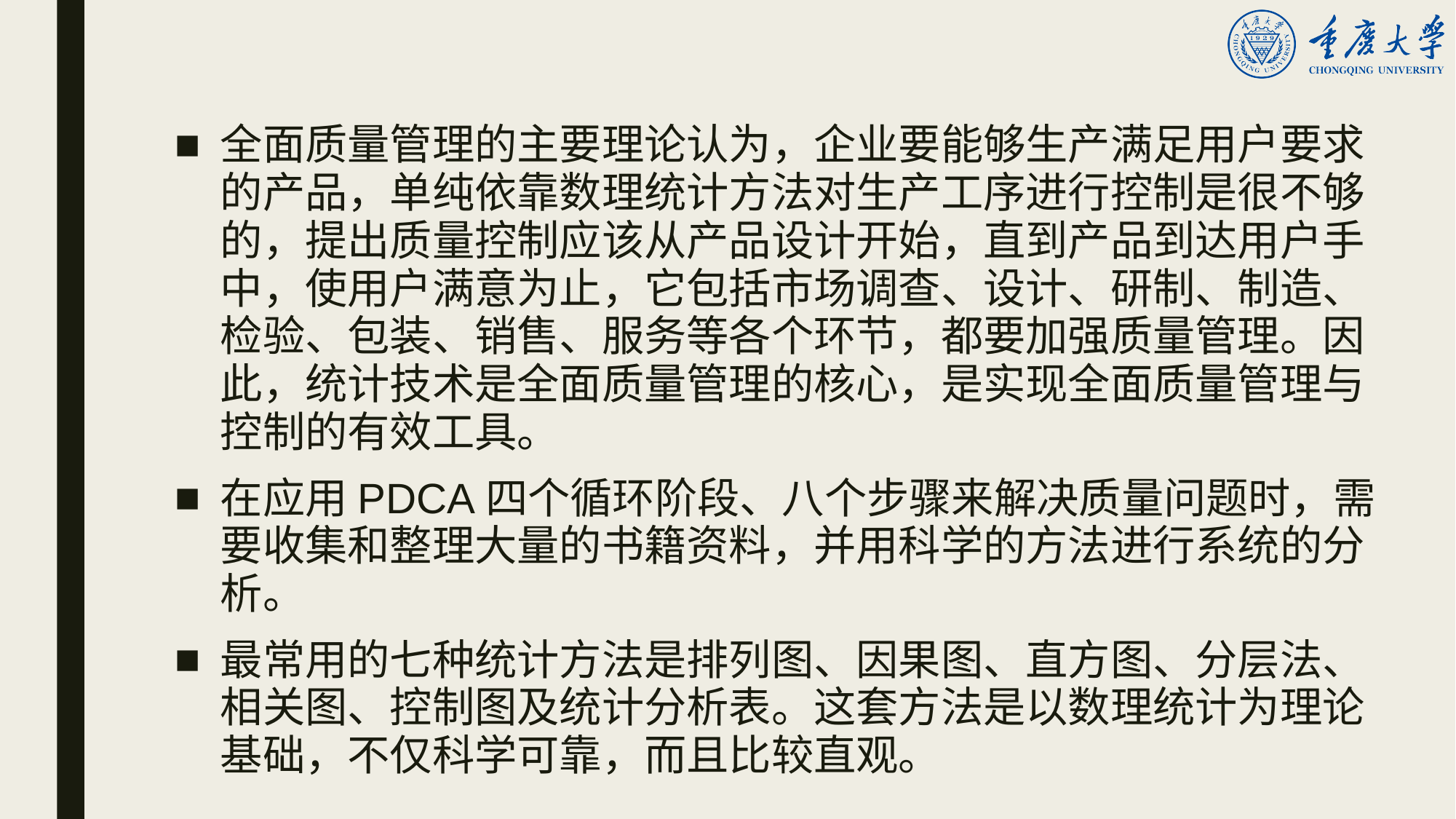

全面质量管理的主要理论认为，企业要能够生产满足用户要求的产品，单纯依靠数理统计方法对生产工序进行控制是很不够的，提出质量控制应该从产品设计开始，直到产品到达用户手中，使用户满意为止，它包括市场调查、设计、研制、制造、检验、包装、销售、服务等各个环节，都要加强质量管理。因此，统计技术是全面质量管理的核心，是实现全面质量管理与控制的有效工具。
在应用PDCA四个循环阶段、八个步骤来解决质量问题时，需要收集和整理大量的书籍资料，并用科学的方法进行系统的分析。
最常用的七种统计方法是排列图、因果图、直方图、分层法、相关图、控制图及统计分析表。这套方法是以数理统计为理论基础，不仅科学可靠，而且比较直观。